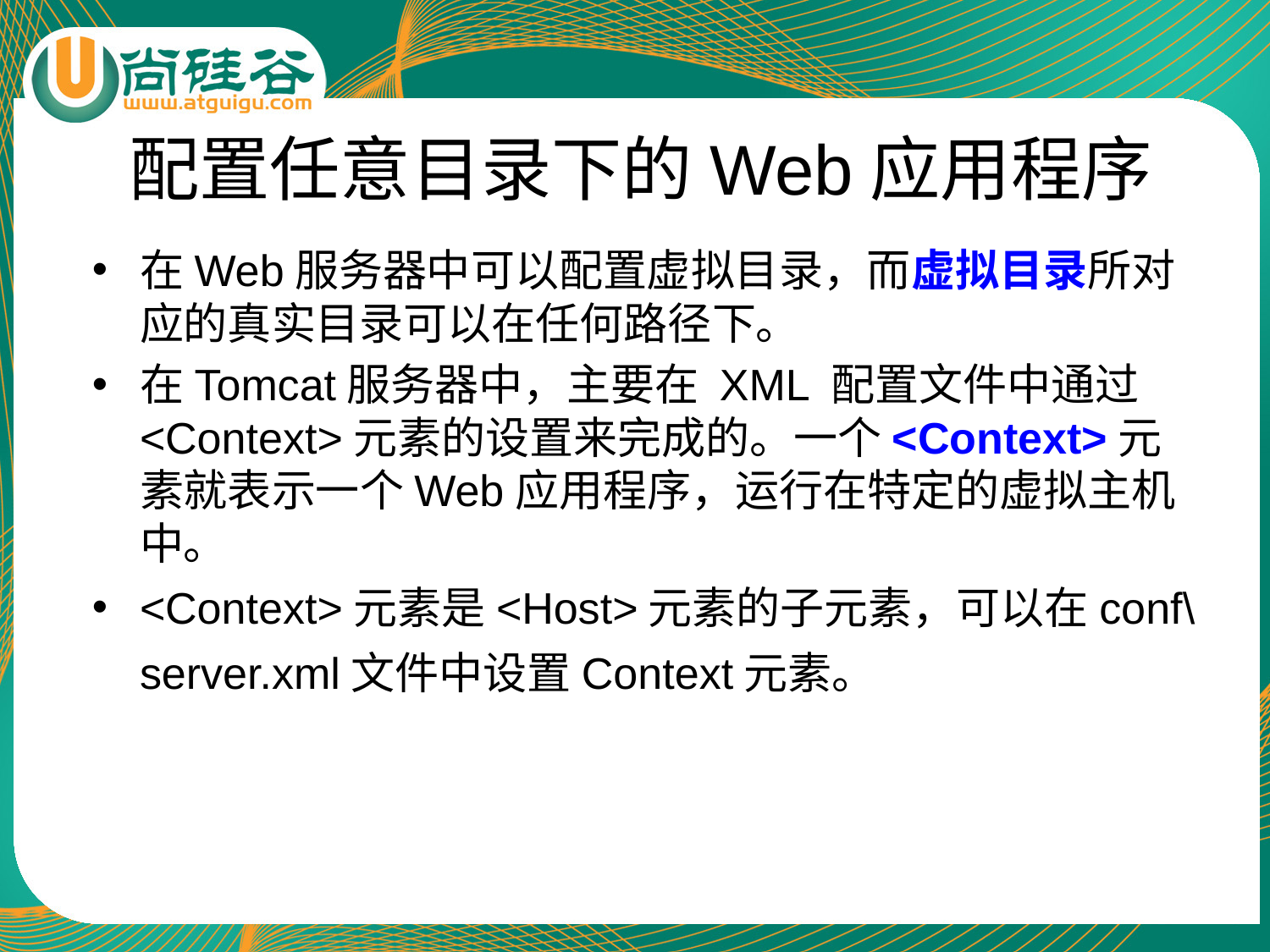

# 配置任意目录下的Web应用程序
在Web服务器中可以配置虚拟目录，而虚拟目录所对应的真实目录可以在任何路径下。
在Tomcat服务器中，主要在 XML 配置文件中通过<Context>元素的设置来完成的。一个<Context>元素就表示一个Web应用程序，运行在特定的虚拟主机中。
<Context>元素是<Host>元素的子元素，可以在conf\server.xml文件中设置Context元素。